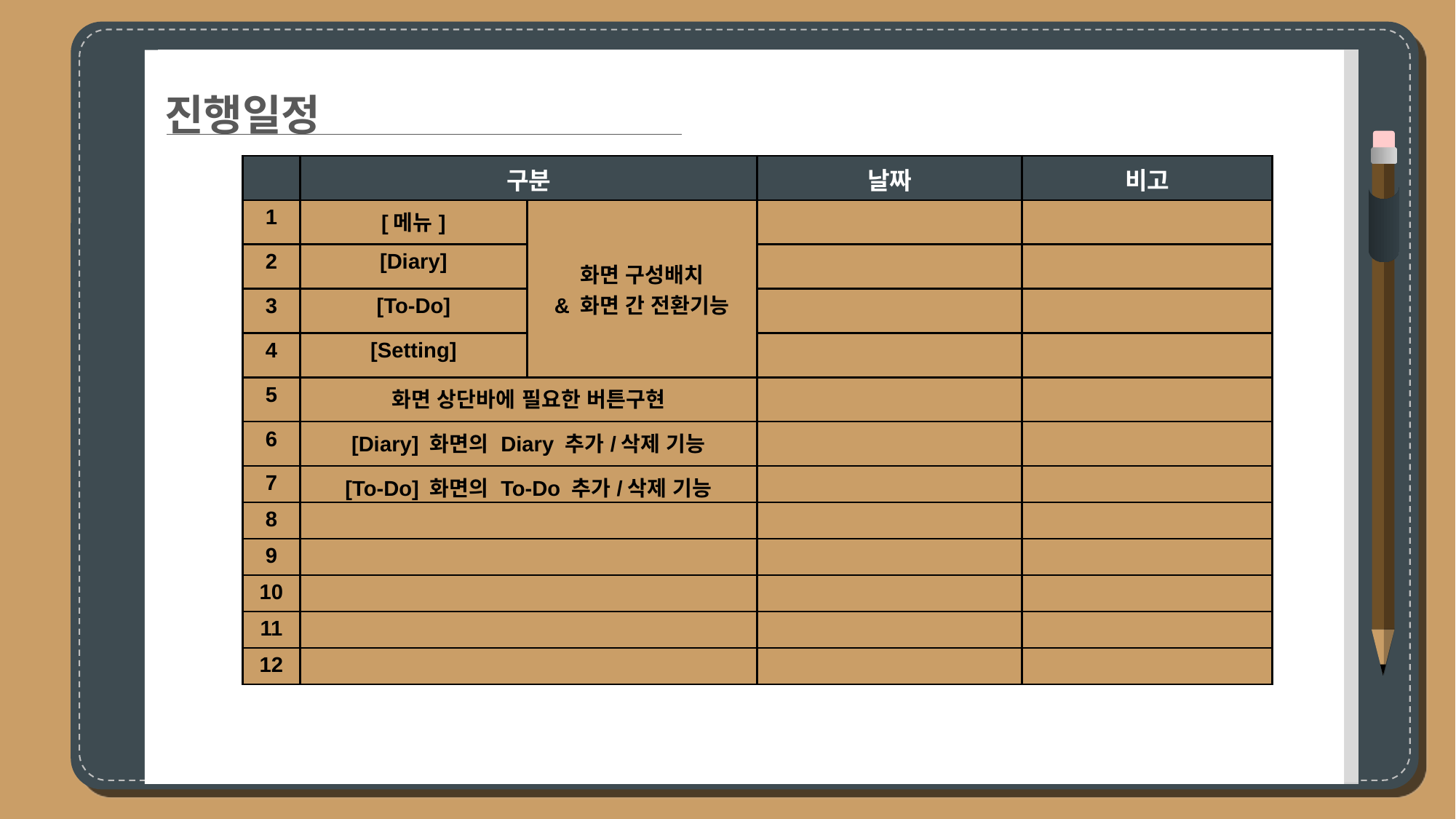

진행일정
|  | 구분 |  | 날짜 | 비고 |
| --- | --- | --- | --- | --- |
| 1 | [메뉴] | 화면 구성배치 & 화면 간 전환기능 |  |  |
| 2 | [Diary] |  |  |  |
| 3 | [To-Do] |  |  |  |
| 4 | [Setting] |  |  |  |
| 5 | 화면 상단바에 필요한 버튼구현 |  |  |  |
| 6 | [Diary] 화면의 Diary 추가/삭제 기능 |  |  |  |
| 7 | [To-Do] 화면의 To-Do 추가/삭제 기능 |  |  |  |
| 8 |  |  |  |  |
| 9 |  |  |  |  |
| 10 |  |  |  |  |
| 11 |  |  |  |  |
| 12 |  |  |  |  |